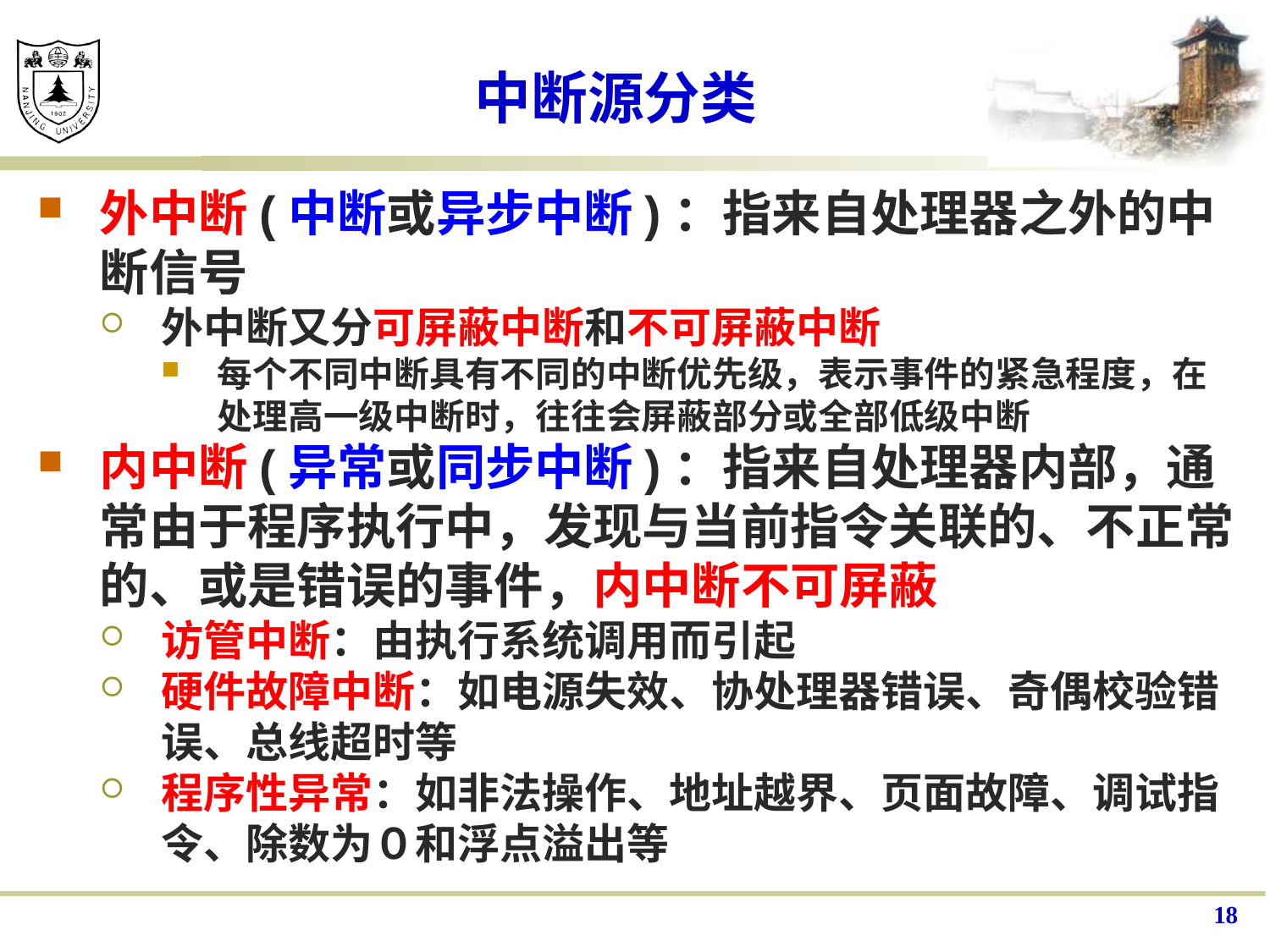

# 中断源分类
外中断(中断或异步中断)：指来自处理器之外的中断信号
外中断又分可屏蔽中断和不可屏蔽中断
每个不同中断具有不同的中断优先级，表示事件的紧急程度，在处理高一级中断时，往往会屏蔽部分或全部低级中断
内中断(异常或同步中断)：指来自处理器内部，通常由于程序执行中，发现与当前指令关联的、不正常的、或是错误的事件，内中断不可屏蔽
访管中断：由执行系统调用而引起
硬件故障中断：如电源失效、协处理器错误、奇偶校验错误、总线超时等
程序性异常：如非法操作、地址越界、页面故障、调试指令、除数为０和浮点溢出等

18